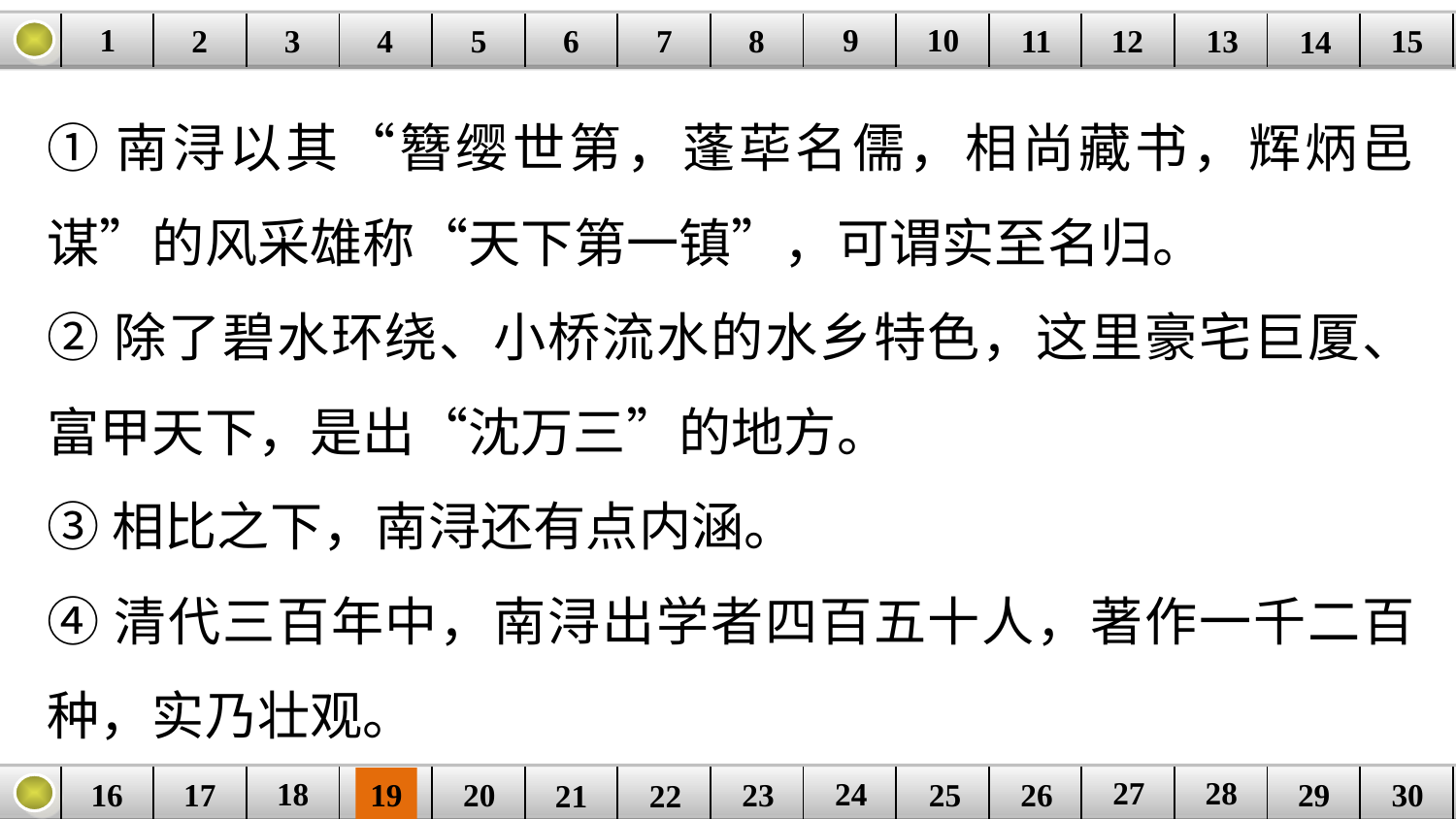

9
10
1
3
4
5
6
8
11
2
12
15
|  |  |  |  |  |  |  |  |  |  |  |  |  |  |  |
| --- | --- | --- | --- | --- | --- | --- | --- | --- | --- | --- | --- | --- | --- | --- |
7
13
14

①南浔以其“簪缨世第，蓬荜名儒，相尚藏书，辉炳邑谋”的风采雄称“天下第一镇”，可谓实至名归。
②除了碧水环绕、小桥流水的水乡特色，这里豪宅巨厦、富甲天下，是出“沈万三”的地方。
③相比之下，南浔还有点内涵。
④清代三百年中，南浔出学者四百五十人，著作一千二百种，实乃壮观。

27
28
18
24
16
25
26
30
|  |  |  |  |  |  |  |  |  |  |  |  |  |  |  |
| --- | --- | --- | --- | --- | --- | --- | --- | --- | --- | --- | --- | --- | --- | --- |
23
17
19
20
29
21
22